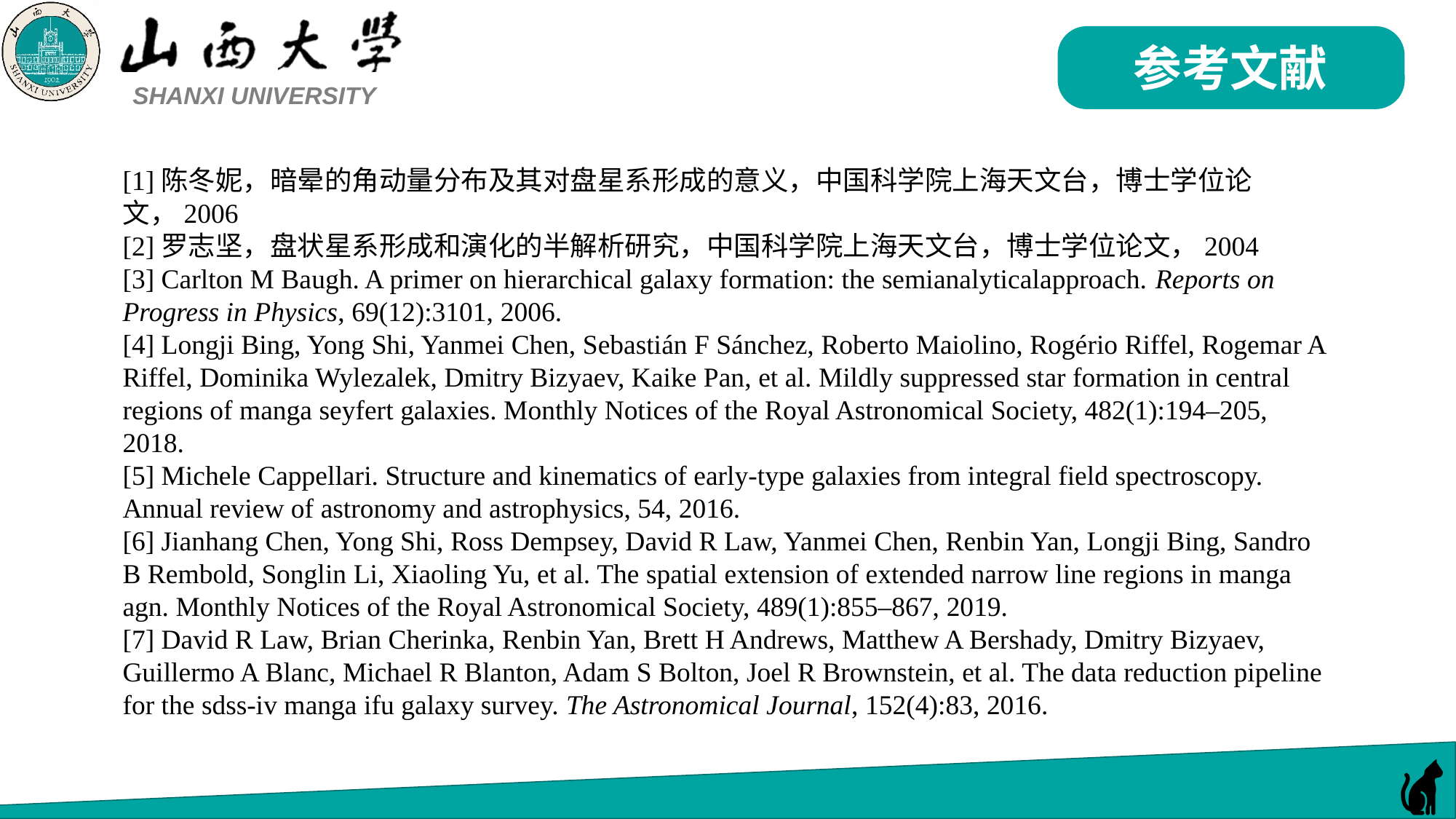

参考文献
[1]陈冬妮，暗晕的角动量分布及其对盘星系形成的意义，中国科学院上海天文台，博士学位论文，2006
[2]罗志坚，盘状星系形成和演化的半解析研究，中国科学院上海天文台，博士学位论文，2004
[3] Carlton M Baugh. A primer on hierarchical galaxy formation: the semianalyticalapproach. Reports on Progress in Physics, 69(12):3101, 2006.
[4] Longji Bing, Yong Shi, Yanmei Chen, Sebastián F Sánchez, Roberto Maiolino, Rogério Riffel, Rogemar A Riffel, Dominika Wylezalek, Dmitry Bizyaev, Kaike Pan, et al. Mildly suppressed star formation in central regions of manga seyfert galaxies. Monthly Notices of the Royal Astronomical Society, 482(1):194–205, 2018.
[5] Michele Cappellari. Structure and kinematics of early-type galaxies from integral field spectroscopy. Annual review of astronomy and astrophysics, 54, 2016.
[6] Jianhang Chen, Yong Shi, Ross Dempsey, David R Law, Yanmei Chen, Renbin Yan, Longji Bing, Sandro B Rembold, Songlin Li, Xiaoling Yu, et al. The spatial extension of extended narrow line regions in manga agn. Monthly Notices of the Royal Astronomical Society, 489(1):855–867, 2019.
[7] David R Law, Brian Cherinka, Renbin Yan, Brett H Andrews, Matthew A Bershady, Dmitry Bizyaev, Guillermo A Blanc, Michael R Blanton, Adam S Bolton, Joel R Brownstein, et al. The data reduction pipeline for the sdss-iv manga ifu galaxy survey. The Astronomical Journal, 152(4):83, 2016.